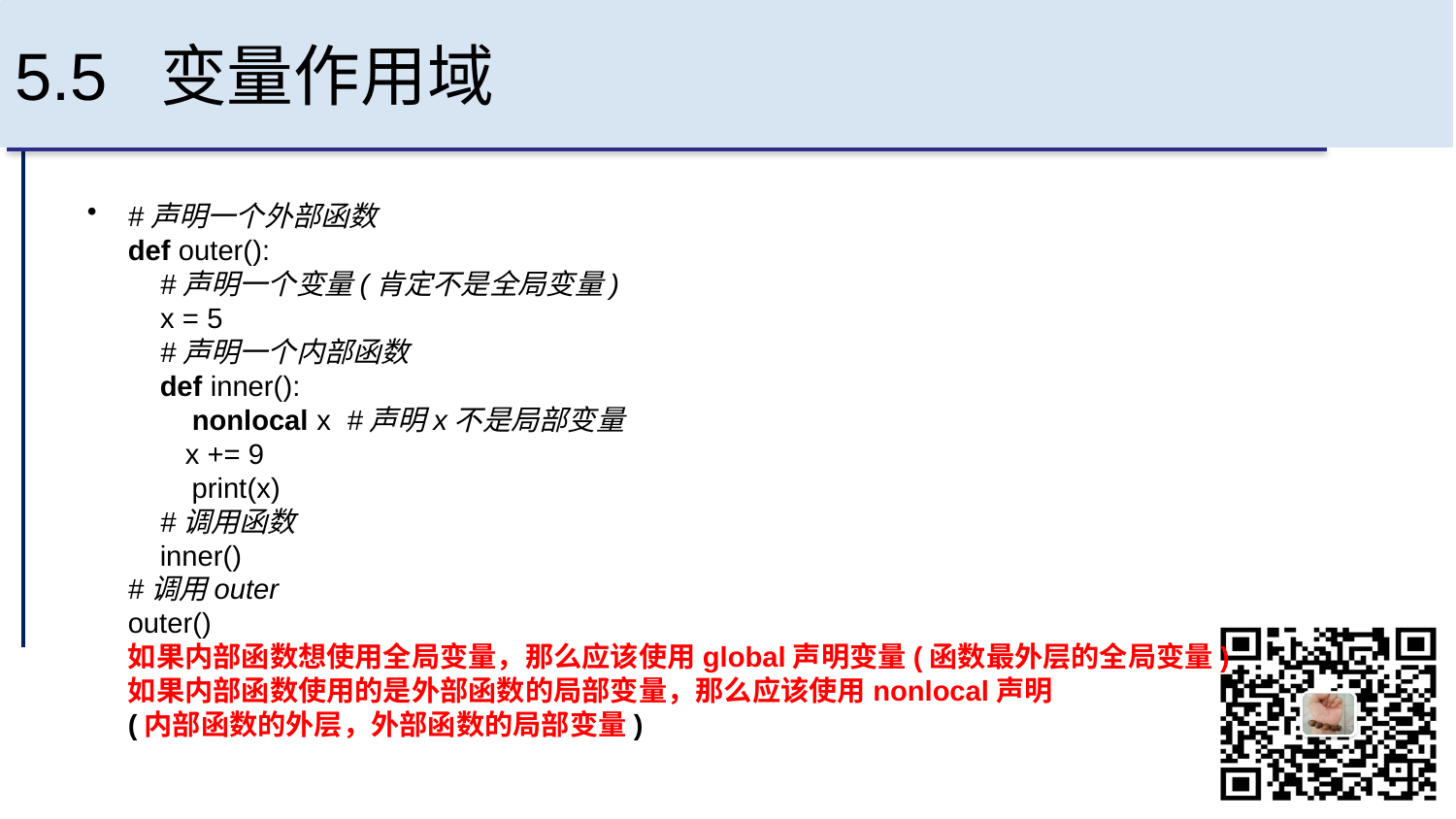

# 5.5  变量作用域
#声明一个外部函数
def outer():
    #声明一个变量(肯定不是全局变量)
    x = 5
    #声明一个内部函数
    def inner():
        nonlocal x  #声明x不是局部变量
        x += 9
        print(x)
    #调用函数
    inner()
#调用outer
outer()
如果内部函数想使用全局变量，那么应该使用global声明变量(函数最外层的全局变量)
如果内部函数使用的是外部函数的局部变量，那么应该使用nonlocal声明
(内部函数的外层，外部函数的局部变量)